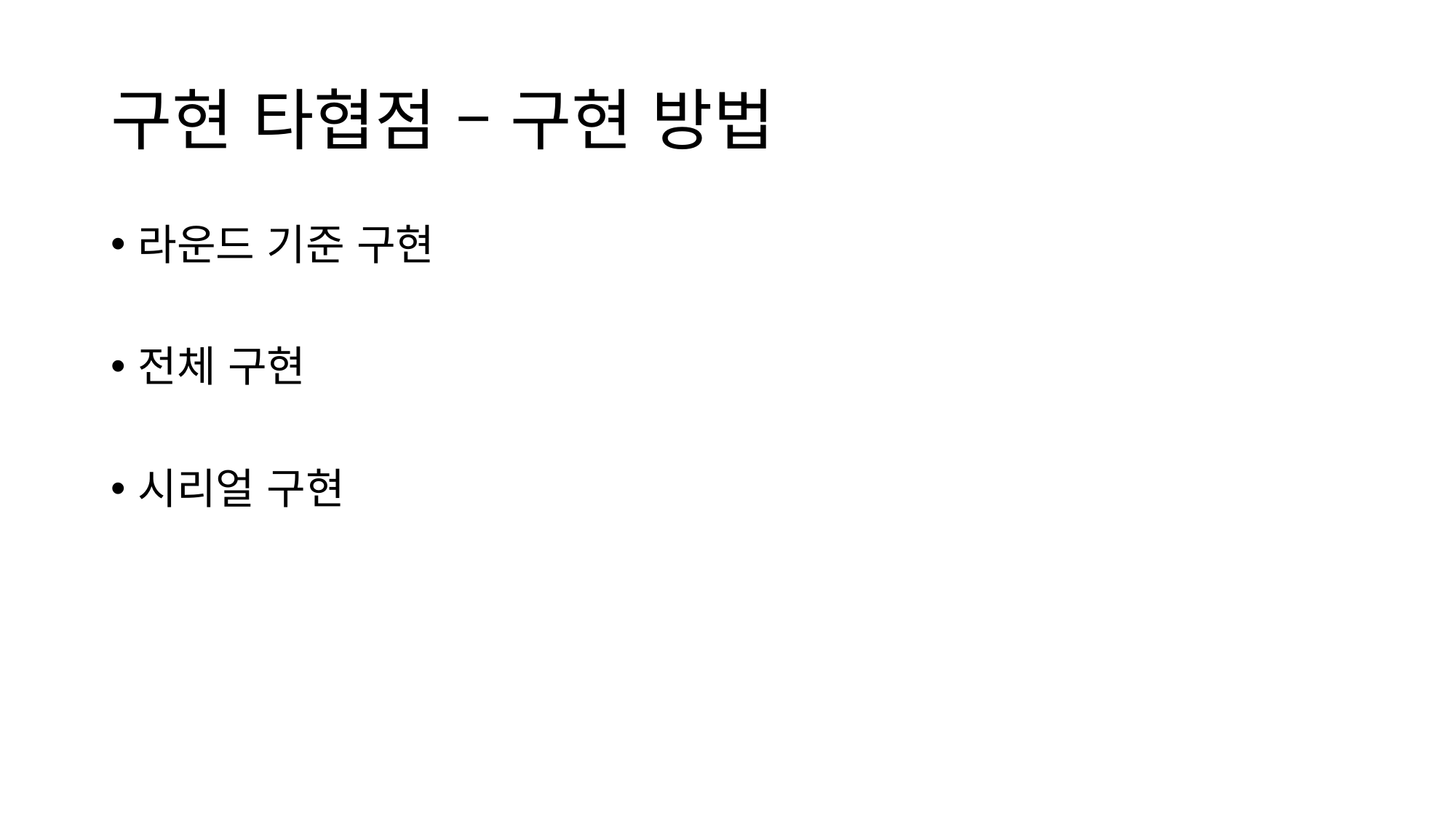

# 구현 타협점 – 구현 방법
라운드 기준 구현

전체 구현

시리얼 구현